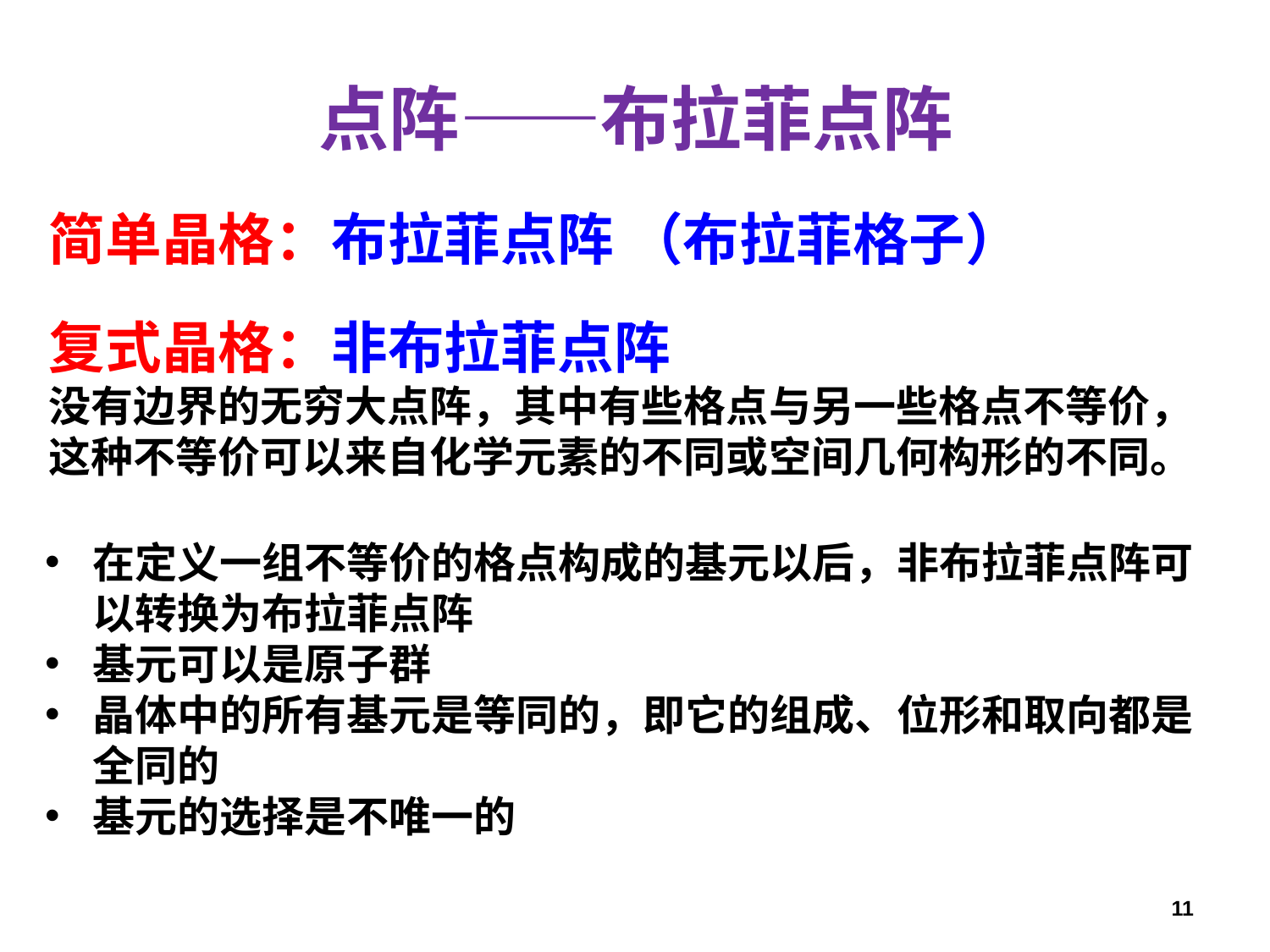

点阵——布拉菲点阵
简单晶格：布拉菲点阵 （布拉菲格子）
复式晶格：非布拉菲点阵
没有边界的无穷大点阵，其中有些格点与另一些格点不等价，这种不等价可以来自化学元素的不同或空间几何构形的不同。
在定义一组不等价的格点构成的基元以后，非布拉菲点阵可以转换为布拉菲点阵
基元可以是原子群
晶体中的所有基元是等同的，即它的组成、位形和取向都是全同的
基元的选择是不唯一的
11